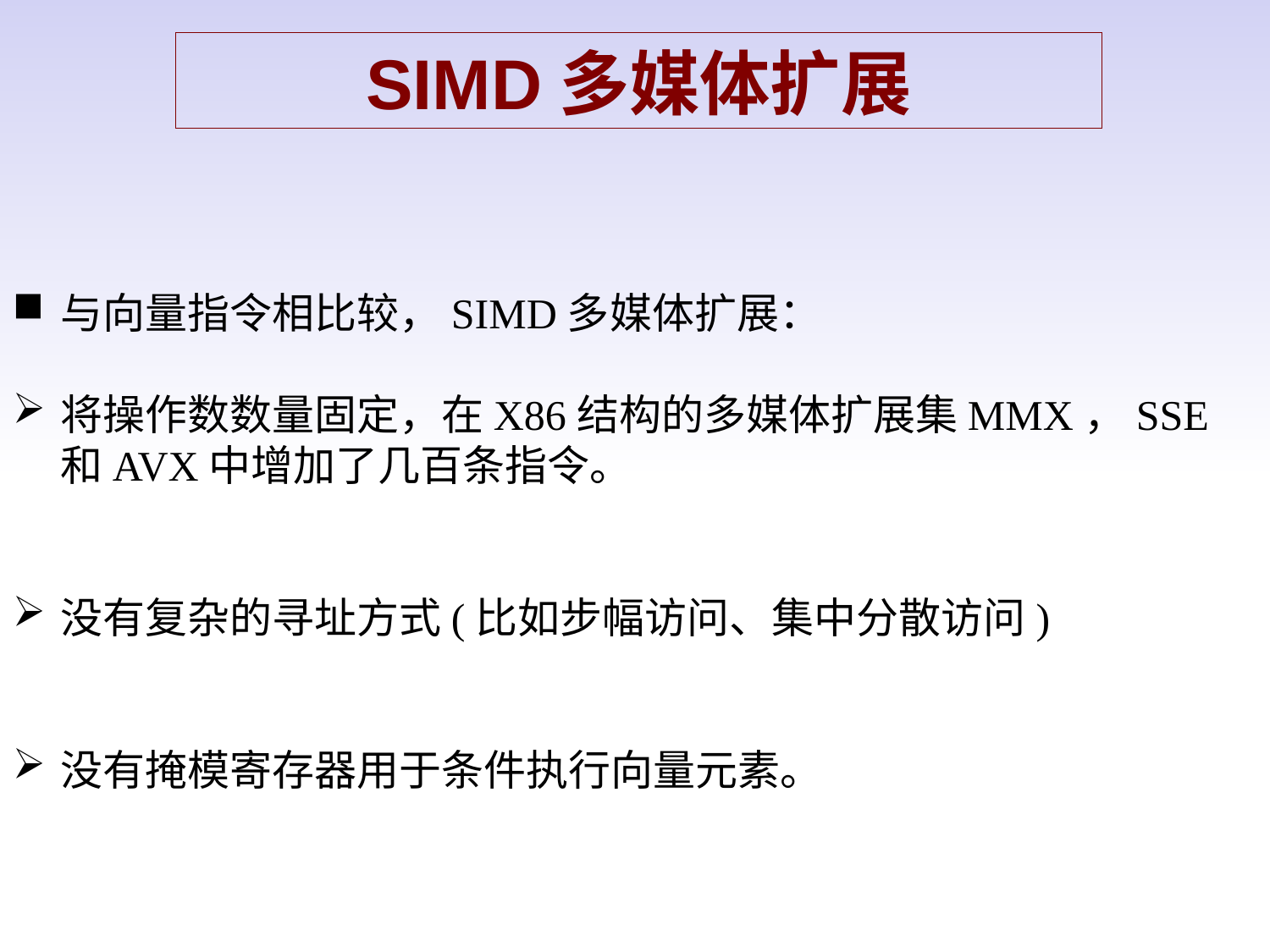

SIMD多媒体扩展
与向量指令相比较，SIMD多媒体扩展：

将操作数数量固定，在X86结构的多媒体扩展集MMX，SSE和AVX中增加了几百条指令。

没有复杂的寻址方式(比如步幅访问、集中分散访问)

没有掩模寄存器用于条件执行向量元素。